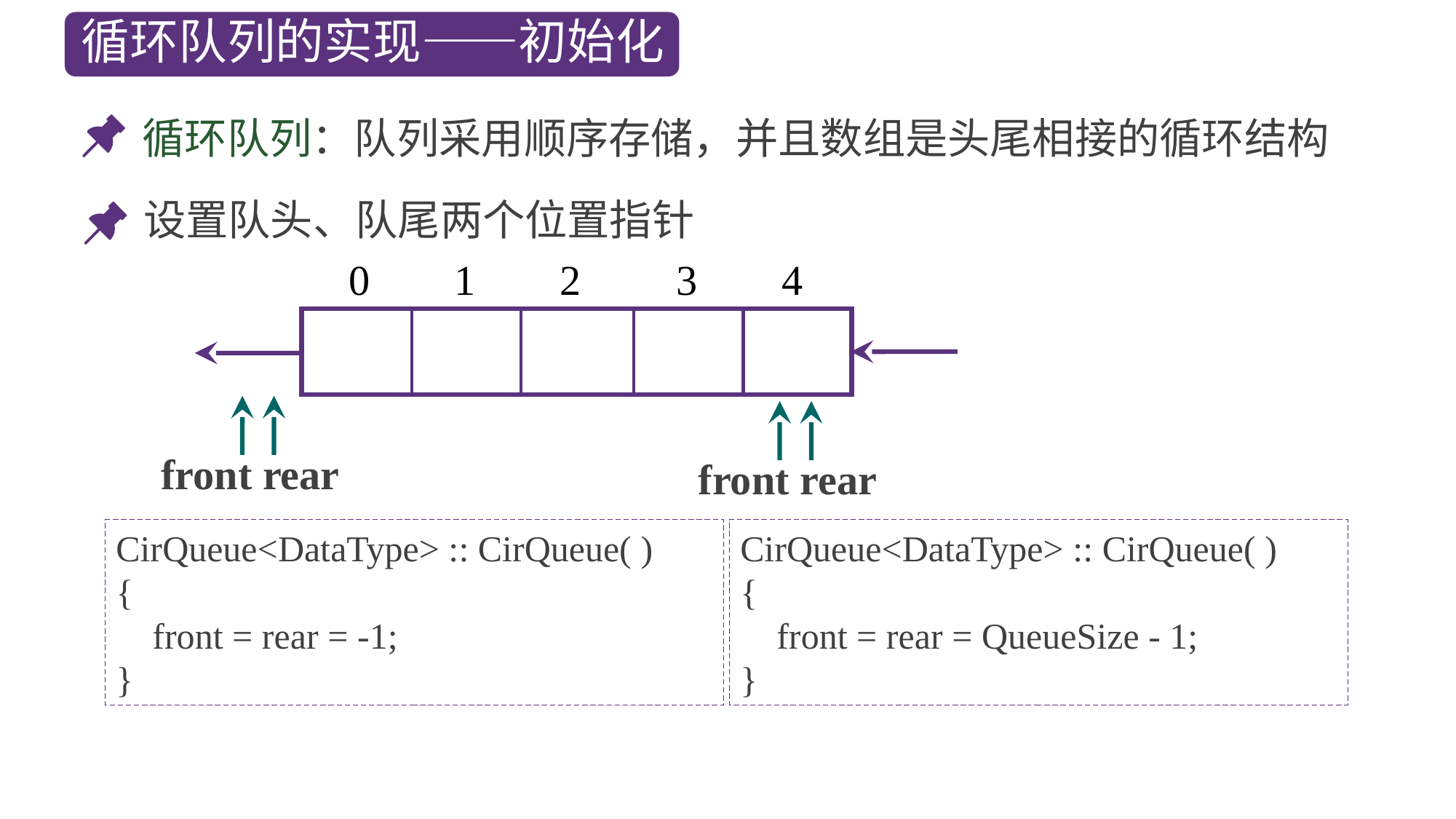

循环队列的实现——初始化

循环队列：队列采用顺序存储，并且数组是头尾相接的循环结构

设置队头、队尾两个位置指针

0        1        2         3        4

front

rear

front

rear
CirQueue<DataType> :: CirQueue( )
{
    front = rear = -1;
}
CirQueue<DataType> :: CirQueue( )
{
    front = rear = QueueSize - 1;
}